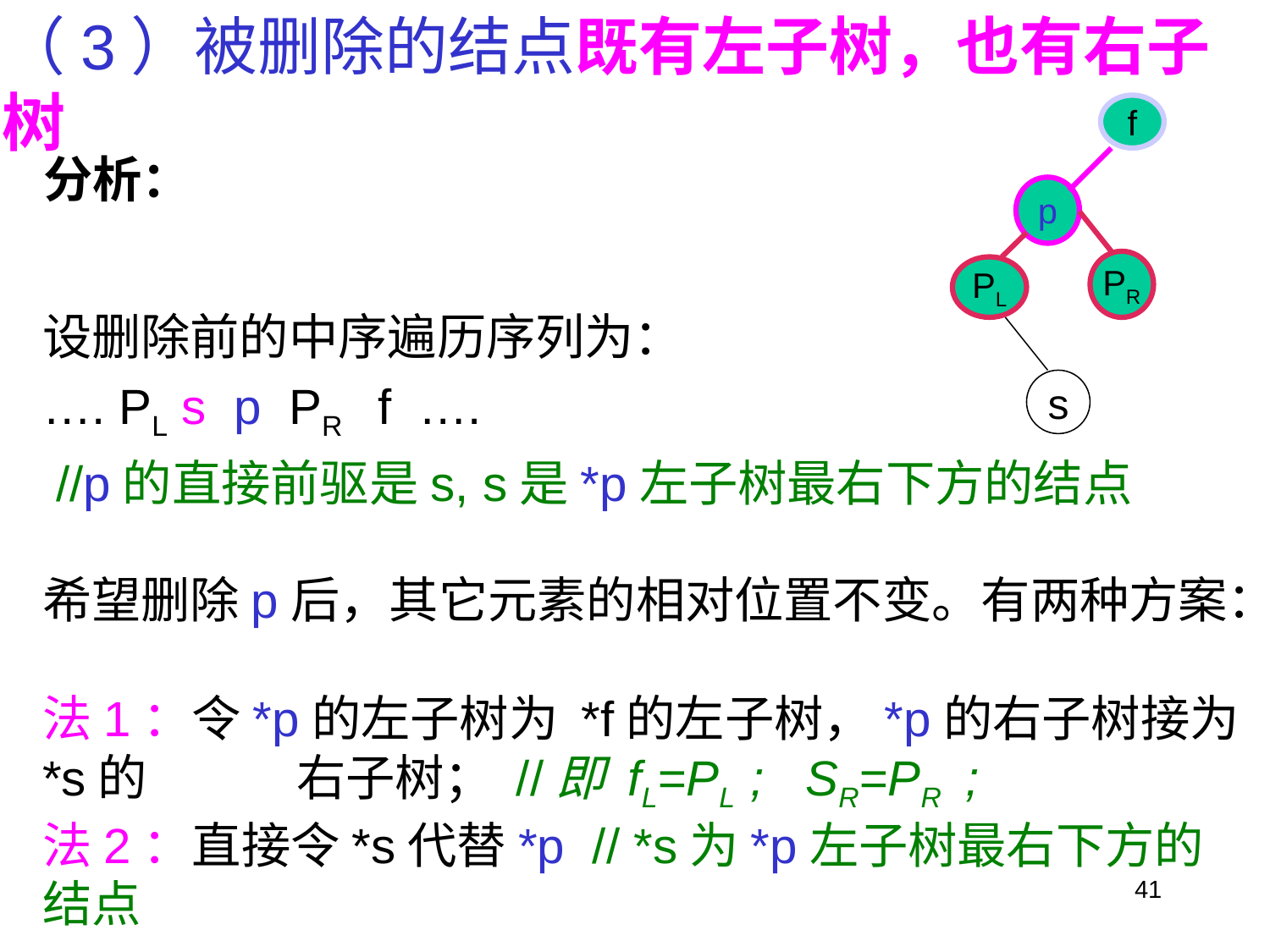

（3）被删除的结点既有左子树，也有右子树
f

p

PR

PL

s
分析：
设删除前的中序遍历序列为：
…. PL s  p  PR   f  ….
 //p的直接前驱是s, s是*p左子树最右下方的结点

希望删除p后，其它元素的相对位置不变。有两种方案：

法1：令*p的左子树为 *f的左子树，*p的右子树接为*s的     	右子树； //即 fL=PL  ;   SR=PR   ;
法2：直接令*s代替*p  // *s为*p左子树最右下方的结点
41